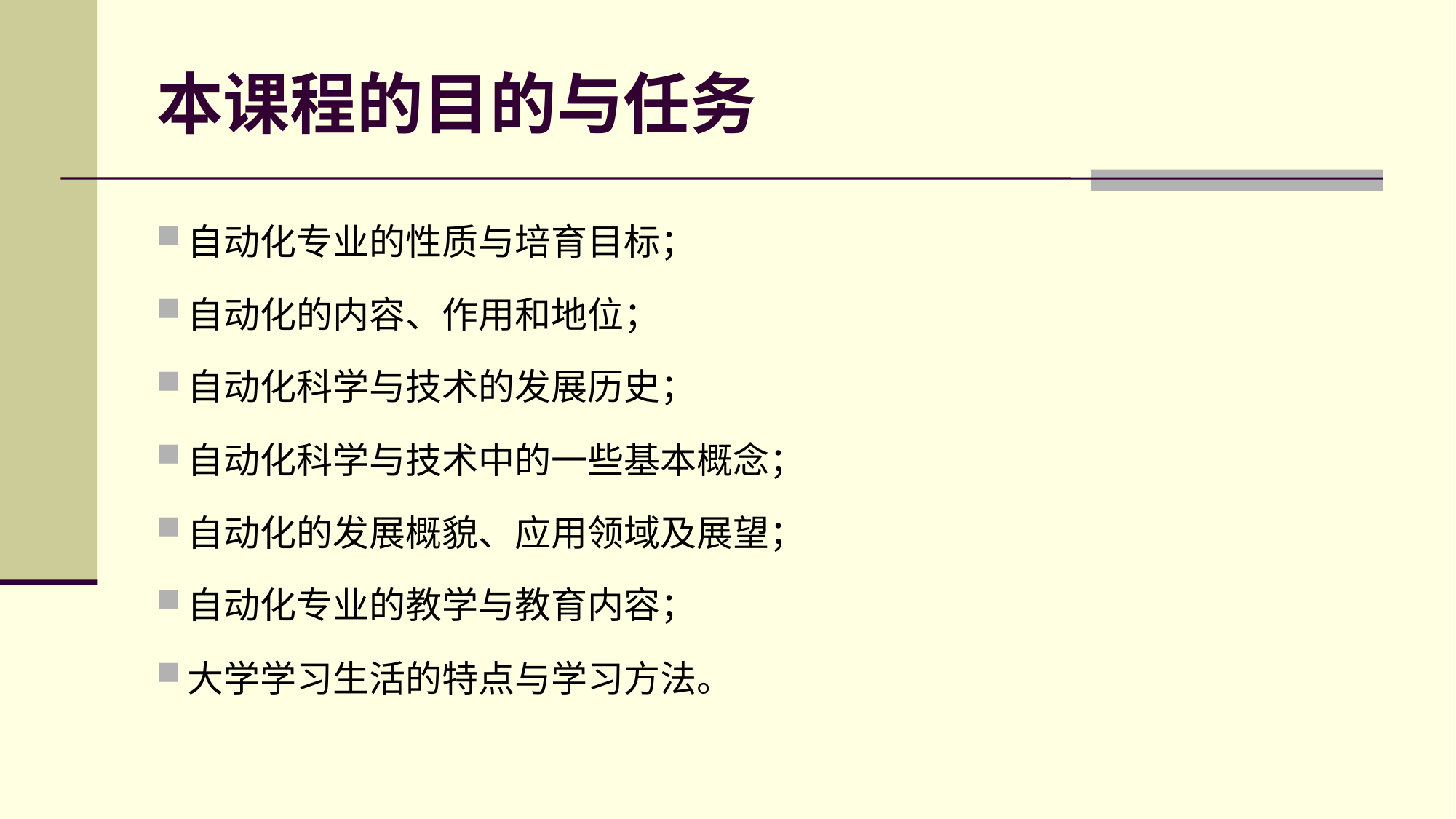

# 本课程的目的与任务
自动化专业的性质与培育目标；
自动化的内容、作用和地位；
自动化科学与技术的发展历史；
自动化科学与技术中的一些基本概念；
自动化的发展概貌、应用领域及展望；
自动化专业的教学与教育内容；
大学学习生活的特点与学习方法。